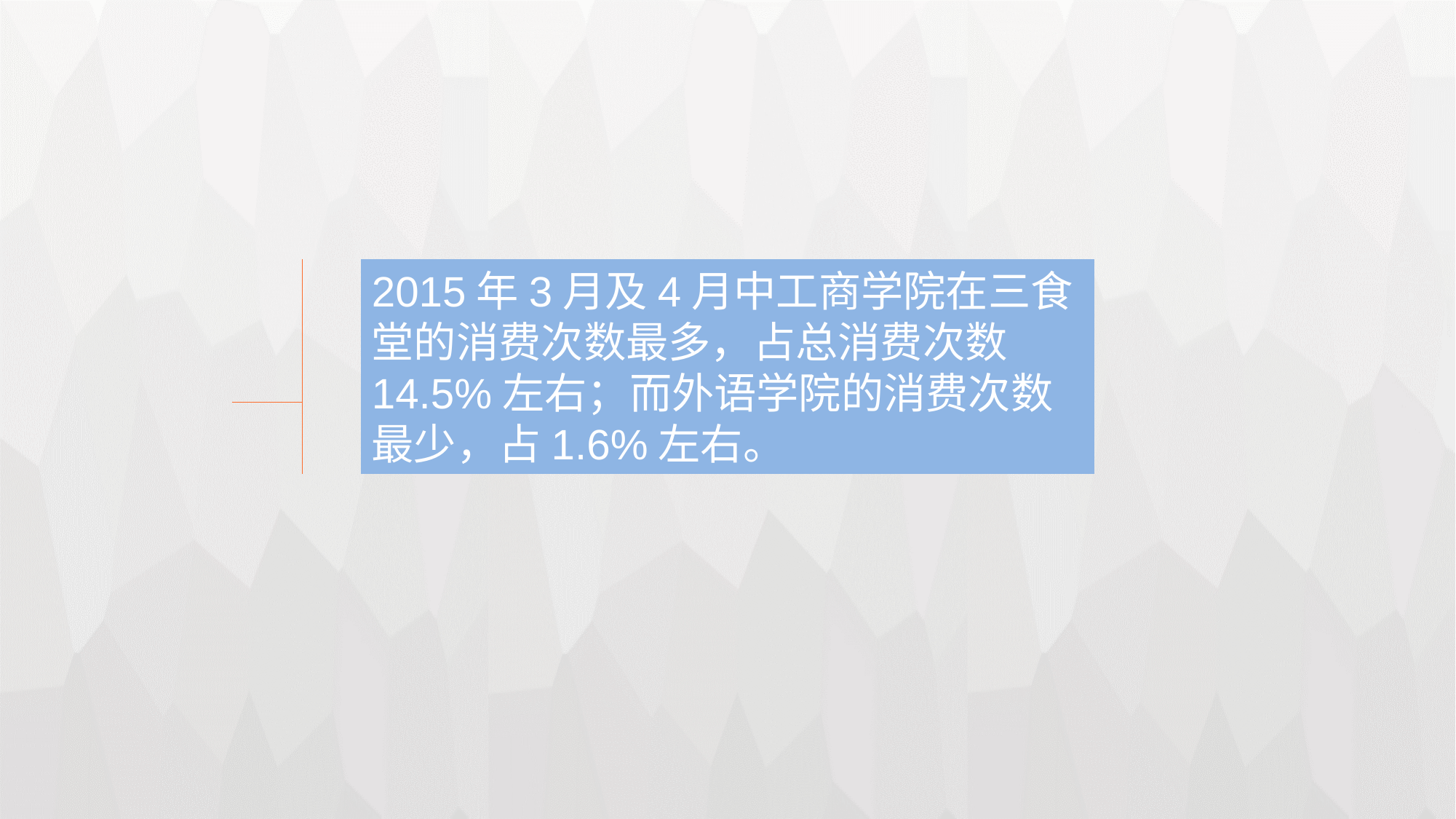

2015年3月及4月中工商学院在三食堂的消费次数最多，占总消费次数14.5%左右；而外语学院的消费次数最少，占1.6%左右。